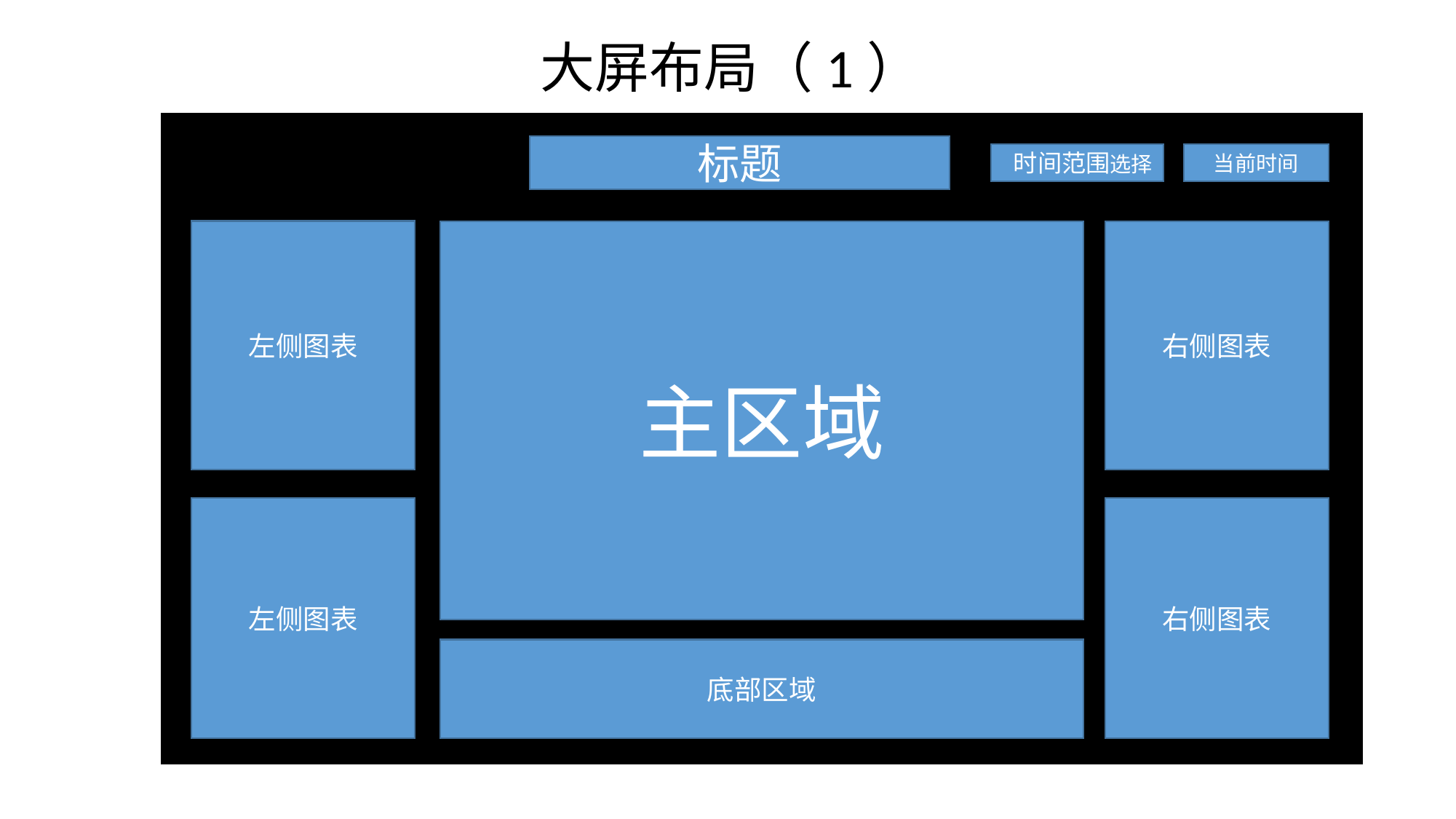

大屏布局（1）

标题
 时间范围选择
当前时间
左侧图表
主区域
右侧图表
#2bab0
#1d6137
#223266
#064066
左侧图表
右侧图表
底部区域